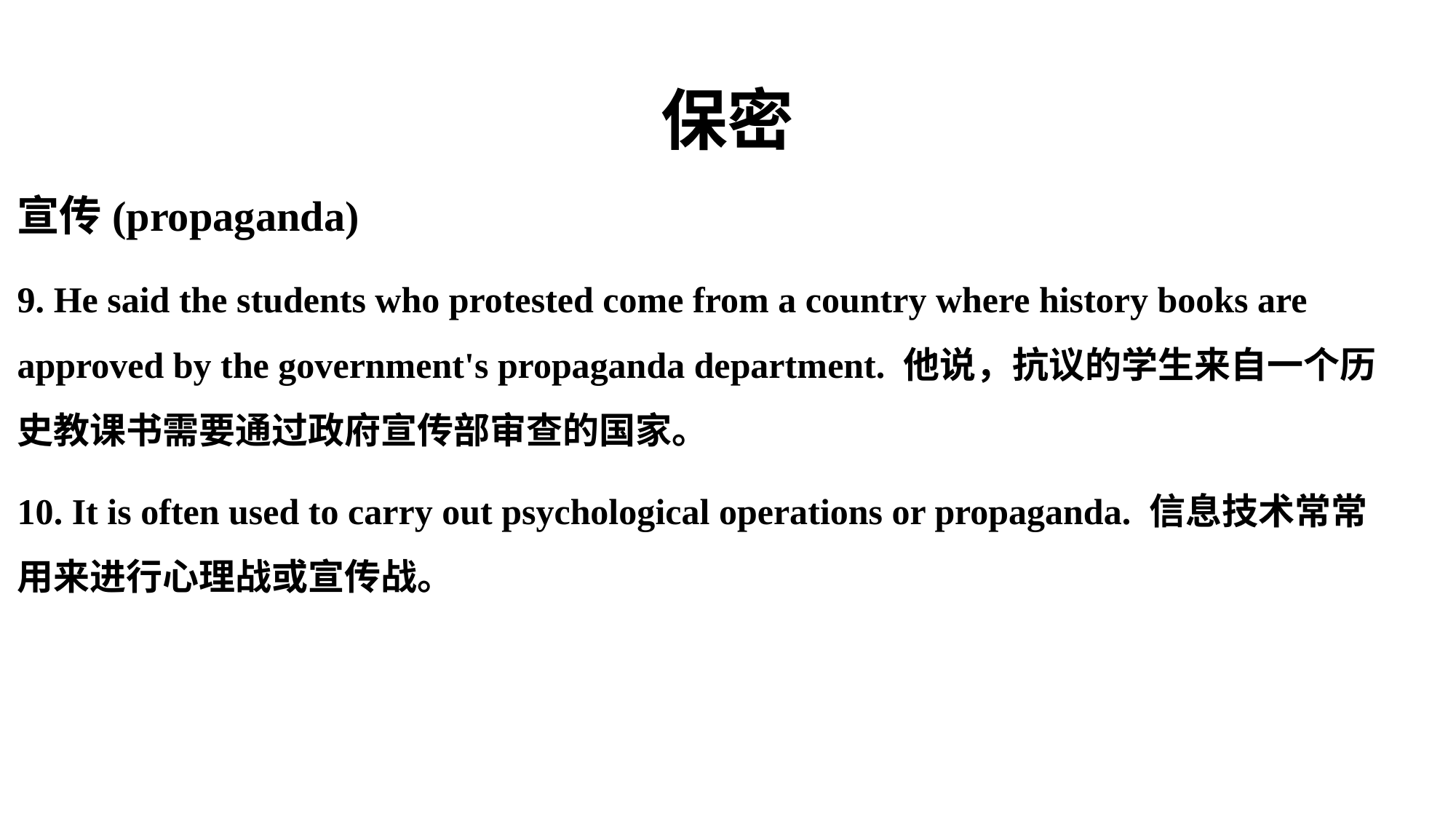

# 保密
宣传(propaganda)
9. He said the students who protested come from a country where history books are approved by the government's propaganda department. 他说，抗议的学生来自一个历史教课书需要通过政府宣传部审查的国家。
10. It is often used to carry out psychological operations or propaganda. 信息技术常常用来进行心理战或宣传战。